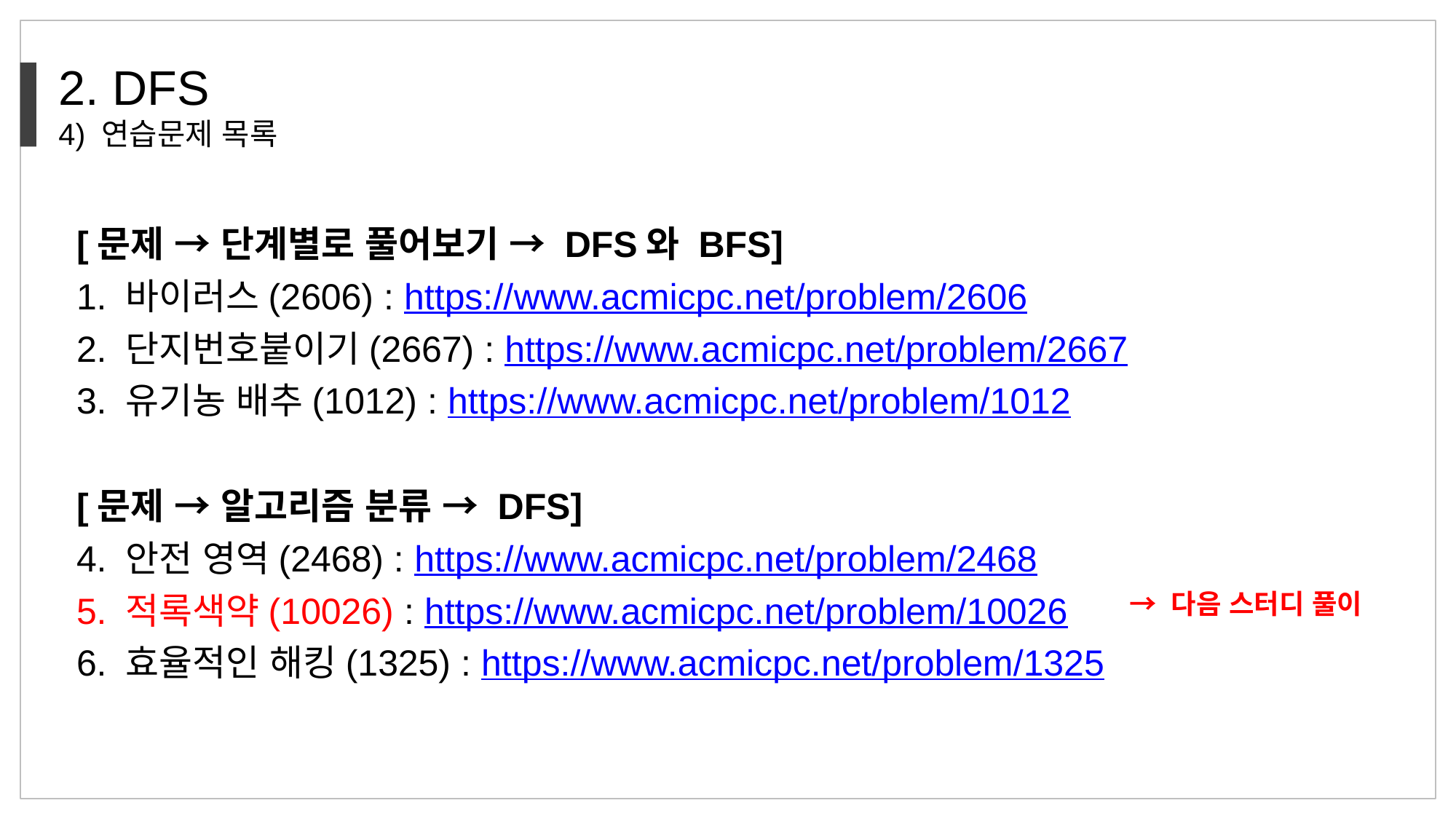

2. DFS
4) 연습문제 목록

[문제 → 단계별로 풀어보기 → DFS와 BFS]
1. 바이러스(2606) : https://www.acmicpc.net/problem/2606
2. 단지번호붙이기(2667) : https://www.acmicpc.net/problem/2667
3. 유기농 배추(1012) : https://www.acmicpc.net/problem/1012

[문제 → 알고리즘 분류 → DFS]
4. 안전 영역(2468) : https://www.acmicpc.net/problem/2468
5. 적록색약(10026) : https://www.acmicpc.net/problem/10026
6. 효율적인 해킹(1325) : https://www.acmicpc.net/problem/1325

→ 다음 스터디 풀이